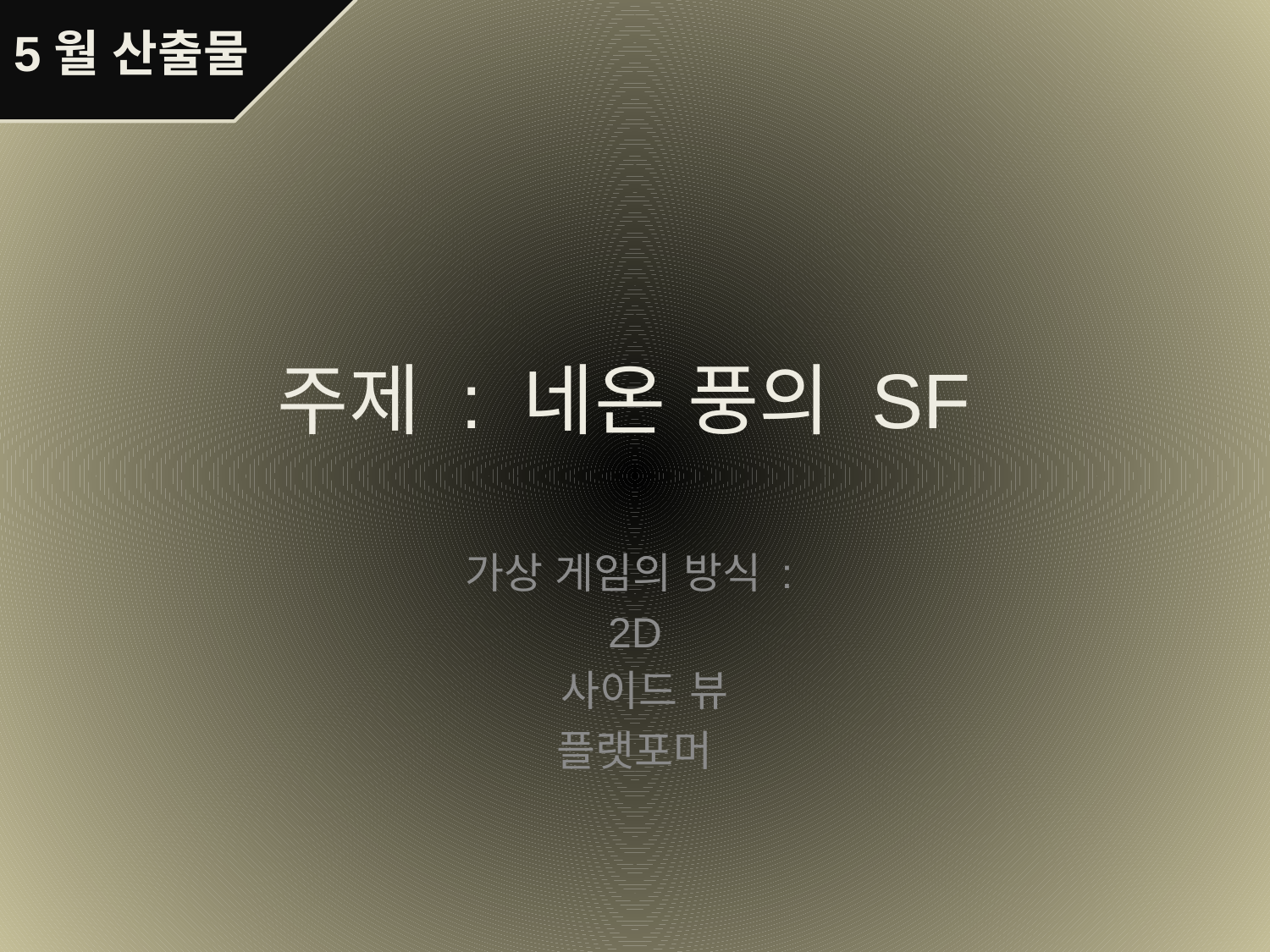

# 주제 : 네온 풍의 SF
가상 게임의 방식 :
2D
 사이드 뷰
플랫포머